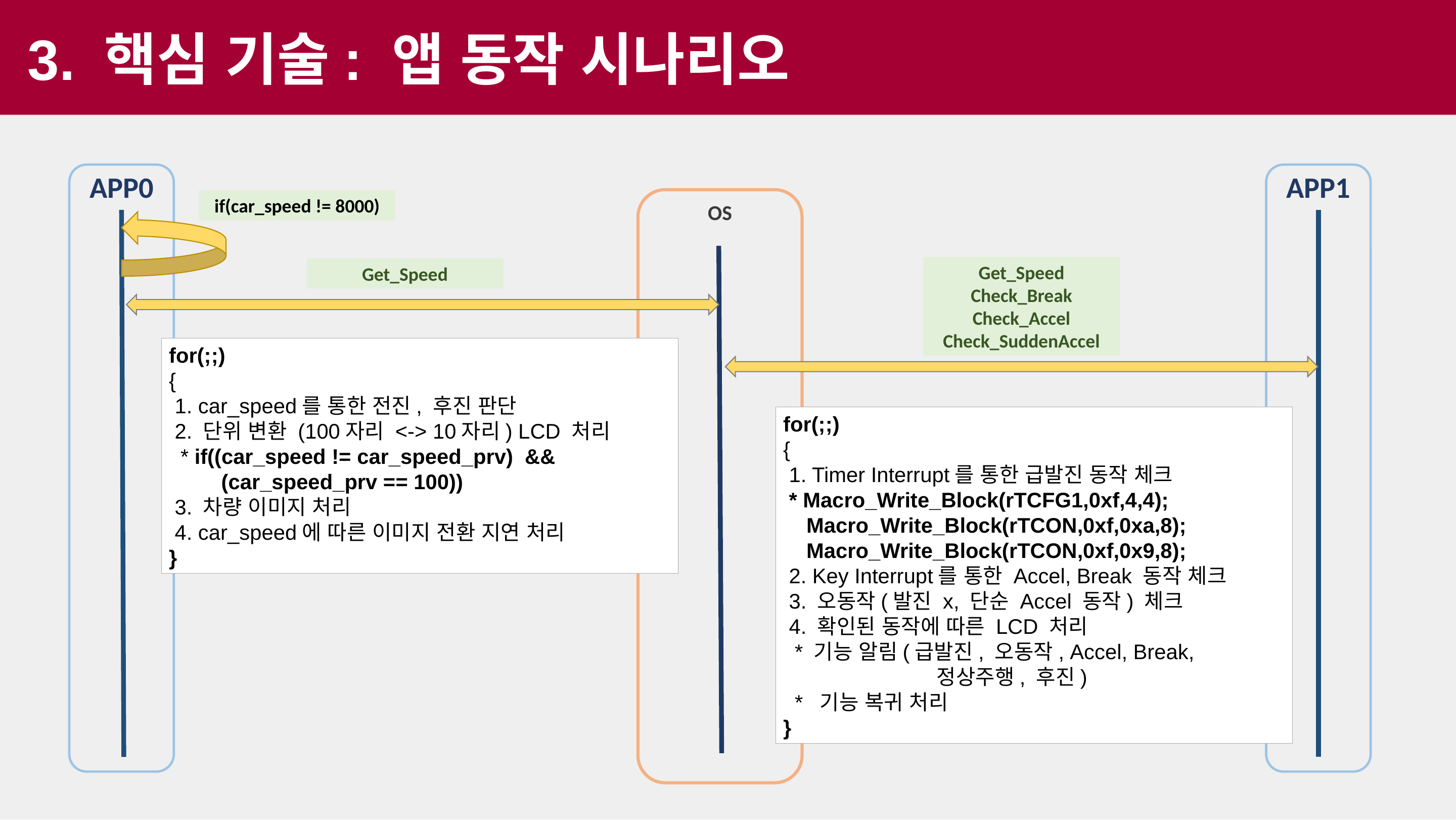

3. 핵심 기술: 앱 동작 시나리오
APP0

APP1

OS
if(car_speed != 8000)

Get_Speed
Check_Break
Check_Accel
Check_SuddenAccel
Get_Speed

for(;;)
{
 1. car_speed를 통한 전진, 후진 판단
 2. 단위 변환 (100자리 <-> 10자리) LCD 처리
  * if((car_speed != car_speed_prv)  &&
         (car_speed_prv == 100))
 3. 차량 이미지 처리
 4. car_speed에 따른 이미지 전환 지연 처리
}

for(;;)
{
 1. Timer Interrupt를 통한 급발진 동작 체크
 * Macro_Write_Block(rTCFG1,0xf,4,4);
    Macro_Write_Block(rTCON,0xf,0xa,8);
    Macro_Write_Block(rTCON,0xf,0x9,8);
 2. Key Interrupt를 통한 Accel, Break 동작 체크
 3. 오동작(발진 x, 단순 Accel 동작) 체크
 4. 확인된 동작에 따른 LCD 처리
  * 기능 알림(급발진, 오동작, Accel, Break,
                         정상주행, 후진)
  *  기능 복귀 처리
}